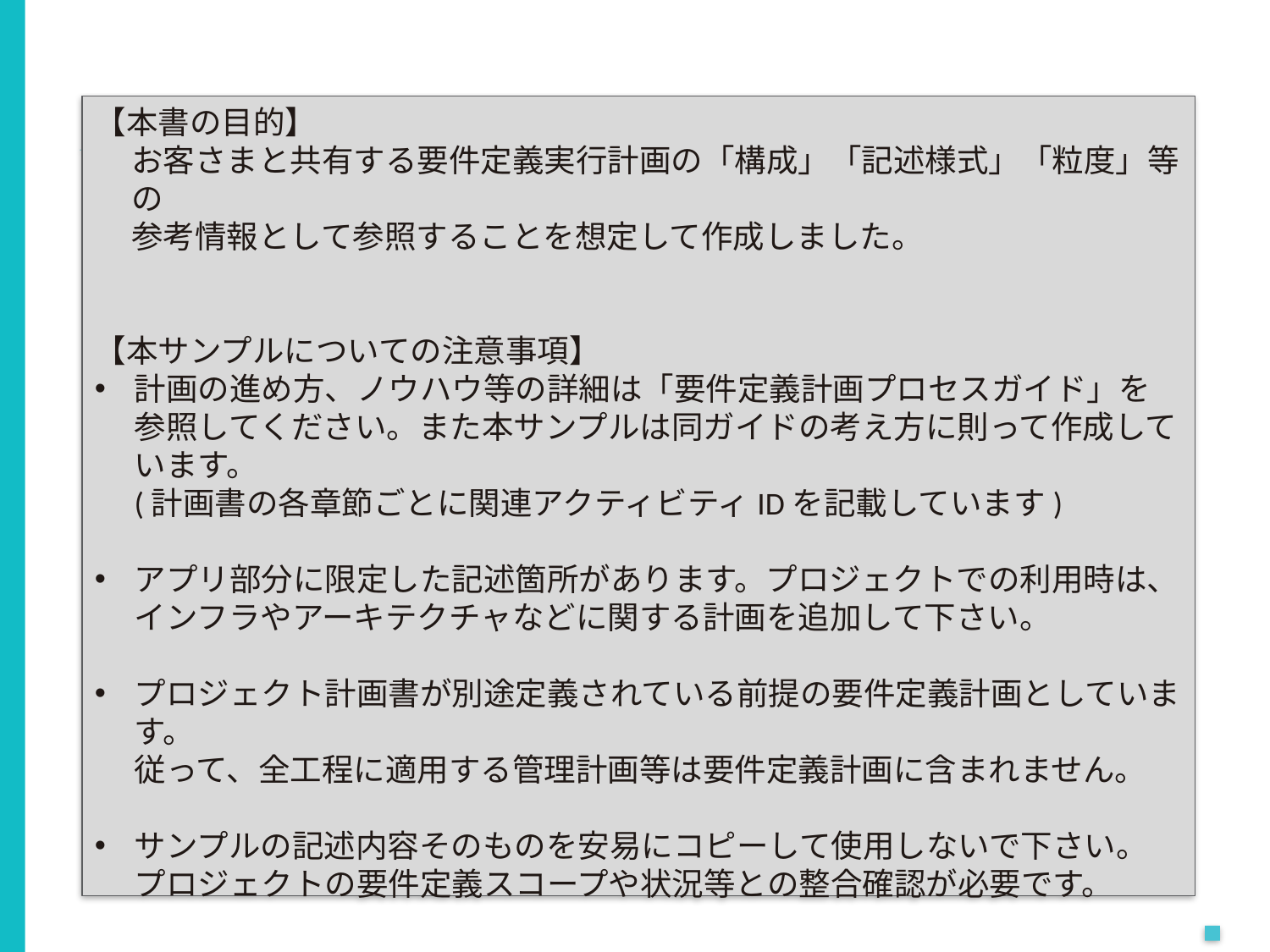

【本書の目的】
お客さまと共有する要件定義実行計画の「構成」「記述様式」「粒度」等の
参考情報として参照することを想定して作成しました。

【本サンプルについての注意事項】
計画の進め方、ノウハウ等の詳細は「要件定義計画プロセスガイド」を
参照してください。また本サンプルは同ガイドの考え方に則って作成しています。
(計画書の各章節ごとに関連アクティビティIDを記載しています)
アプリ部分に限定した記述箇所があります。プロジェクトでの利用時は、
インフラやアーキテクチャなどに関する計画を追加して下さい。

プロジェクト計画書が別途定義されている前提の要件定義計画としています。
従って、全工程に適用する管理計画等は要件定義計画に含まれません。

サンプルの記述内容そのものを安易にコピーして使用しないで下さい。
プロジェクトの要件定義スコープや状況等との整合確認が必要です。